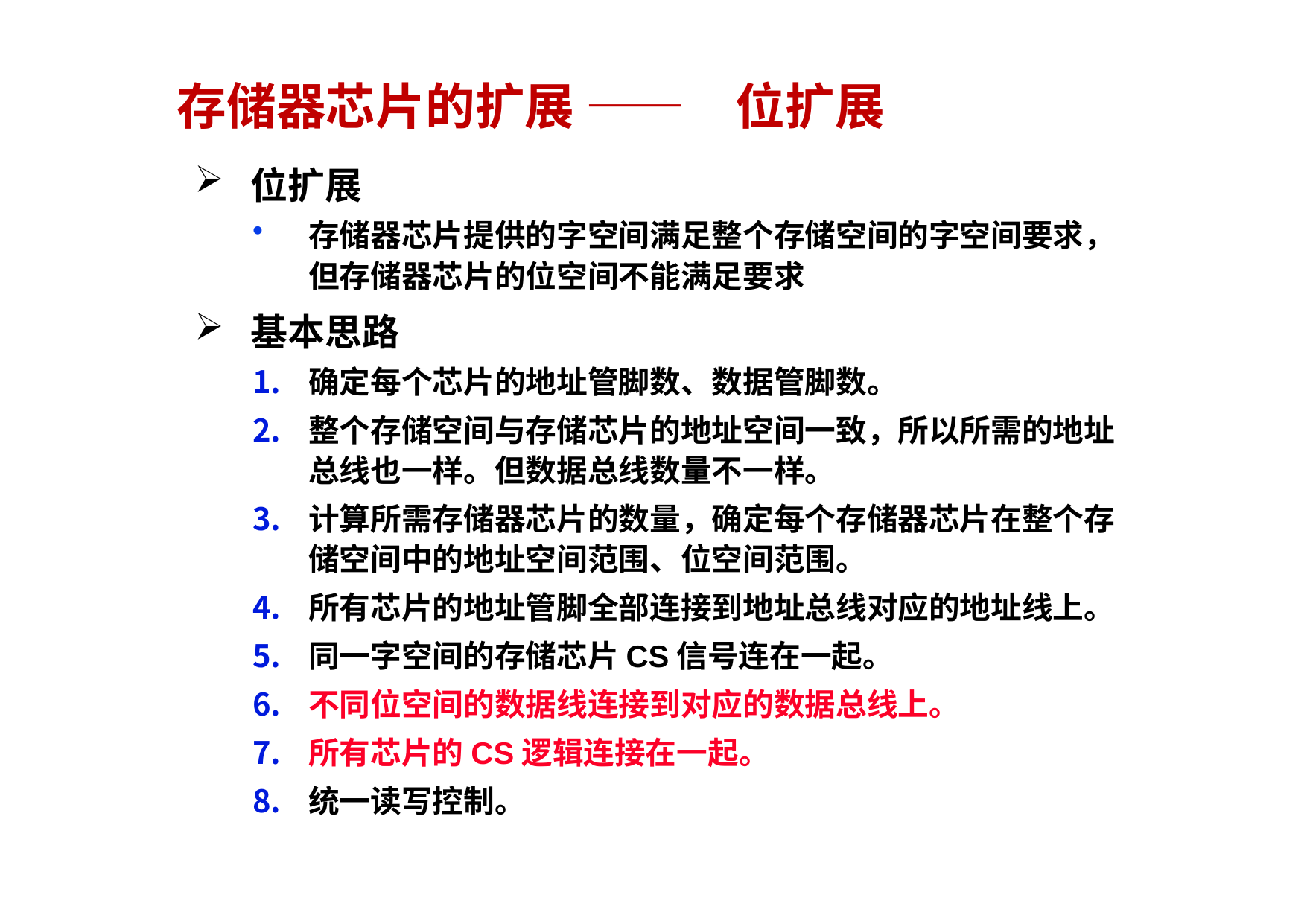

# 存储器芯片的扩展 ——	位扩展
位扩展
存储器芯片提供的字空间满足整个存储空间的字空间要求，但存储器芯片的位空间不能满足要求
基本思路
确定每个芯片的地址管脚数、数据管脚数。
整个存储空间与存储芯片的地址空间一致，所以所需的地址总线也一样。但数据总线数量不一样。
计算所需存储器芯片的数量，确定每个存储器芯片在整个存储空间中的地址空间范围、位空间范围。
所有芯片的地址管脚全部连接到地址总线对应的地址线上。
同一字空间的存储芯片CS信号连在一起。
不同位空间的数据线连接到对应的数据总线上。
所有芯片的CS逻辑连接在一起。
统一读写控制。